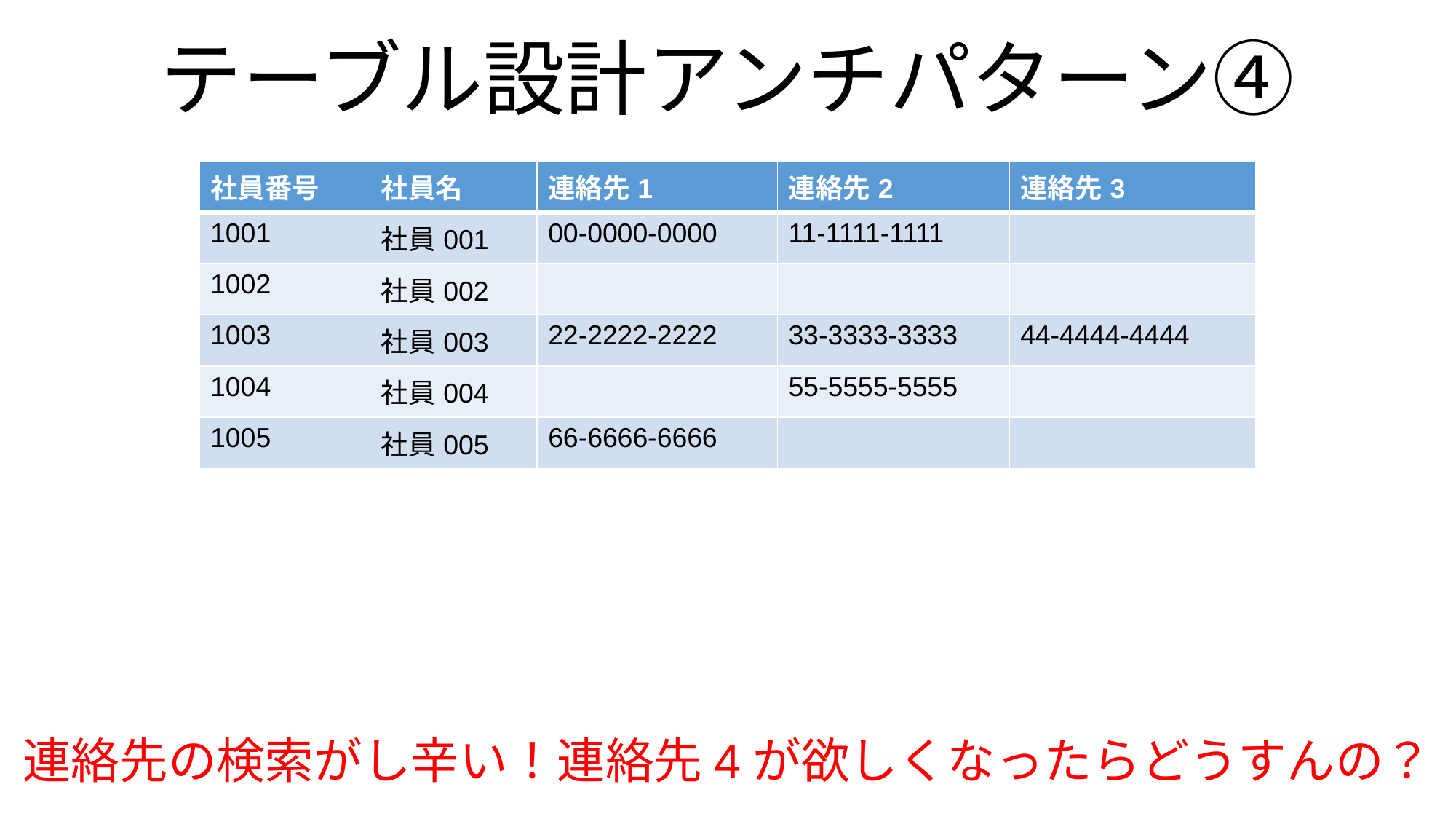

# テーブル設計アンチパターン④
| 社員番号 | 社員名 | 連絡先1 | 連絡先2 | 連絡先3 |
| --- | --- | --- | --- | --- |
| 1001 | 社員001 | 00-0000-0000 | 11-1111-1111 |  |
| 1002 | 社員002 |  |  |  |
| 1003 | 社員003 | 22-2222-2222 | 33-3333-3333 | 44-4444-4444 |
| 1004 | 社員004 |  | 55-5555-5555 |  |
| 1005 | 社員005 | 66-6666-6666 |  |  |
連絡先の検索がし辛い！連絡先4が欲しくなったらどうすんの？